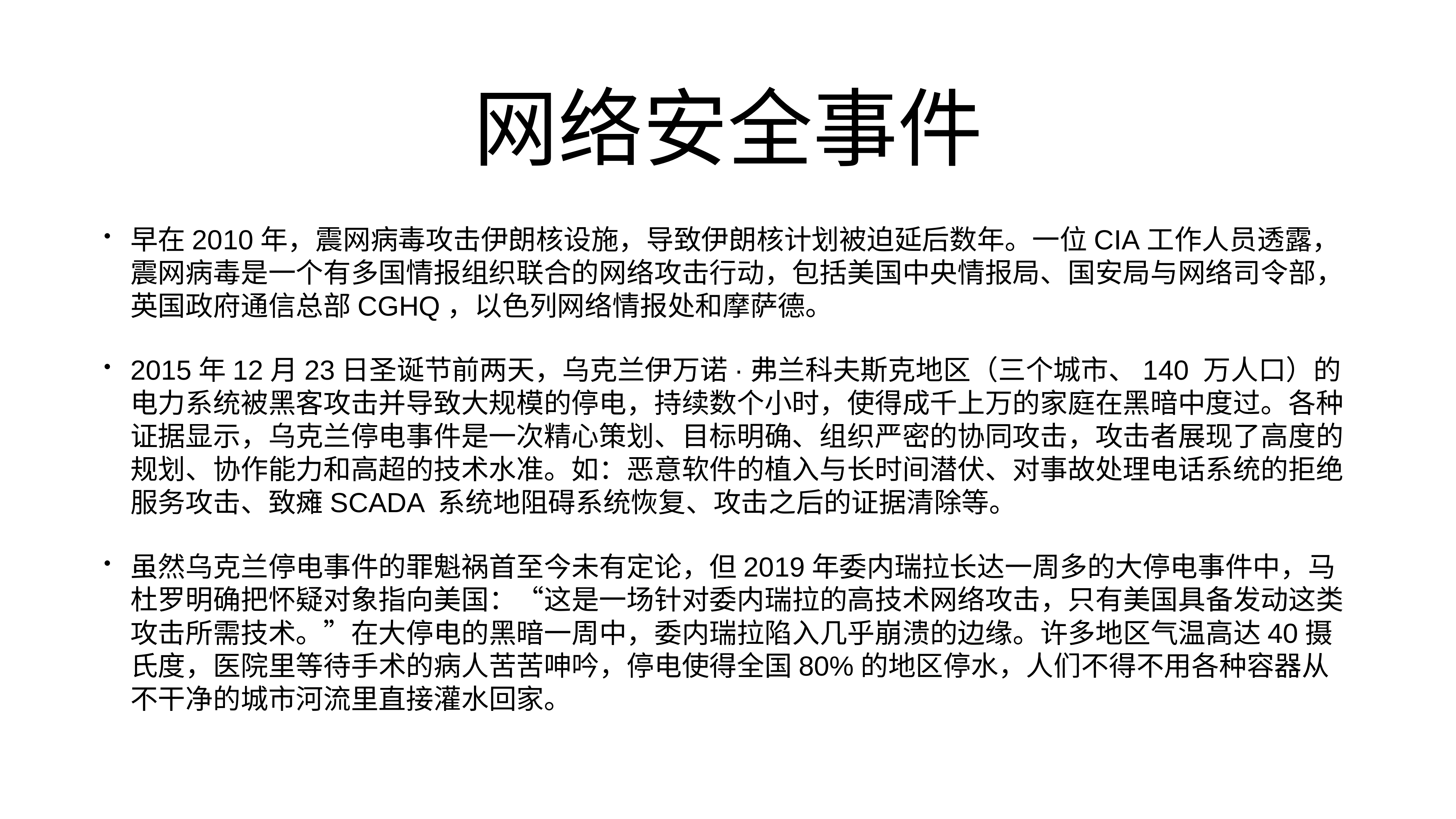

# 网络安全事件
早在2010年，震网病毒攻击伊朗核设施，导致伊朗核计划被迫延后数年。一位CIA工作人员透露，震网病毒是一个有多国情报组织联合的网络攻击行动，包括美国中央情报局、国安局与网络司令部，英国政府通信总部CGHQ，以色列网络情报处和摩萨德。
2015年12月23日圣诞节前两天，乌克兰伊万诺·弗兰科夫斯克地区（三个城市、140 万人口）的电力系统被黑客攻击并导致大规模的停电，持续数个小时，使得成千上万的家庭在黑暗中度过。各种证据显示，乌克兰停电事件是一次精心策划、目标明确、组织严密的协同攻击，攻击者展现了高度的规划、协作能力和高超的技术水准。如：恶意软件的植入与长时间潜伏、对事故处理电话系统的拒绝服务攻击、致瘫SCADA 系统地阻碍系统恢复、攻击之后的证据清除等。
虽然乌克兰停电事件的罪魁祸首至今未有定论，但2019年委内瑞拉长达一周多的大停电事件中，马杜罗明确把怀疑对象指向美国：“这是一场针对委内瑞拉的高技术网络攻击，只有美国具备发动这类攻击所需技术。”在大停电的黑暗一周中，委内瑞拉陷入几乎崩溃的边缘。许多地区气温高达40摄氏度，医院里等待手术的病人苦苦呻吟，停电使得全国80%的地区停水，人们不得不用各种容器从不干净的城市河流里直接灌水回家。